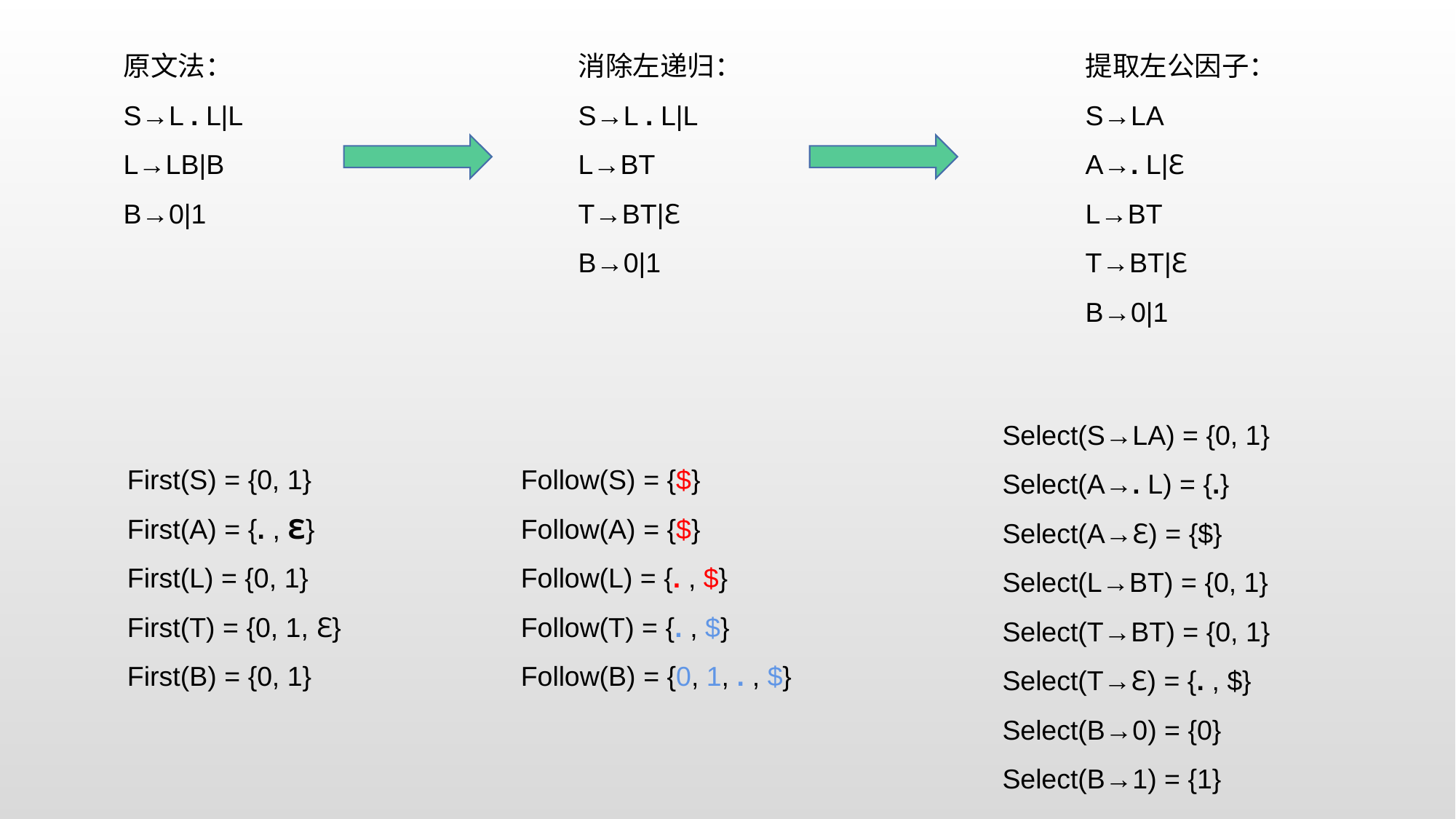

原文法：
S→L . L|L
L→LB|B
B→0|1
消除左递归：
S→L . L|L
L→BT
T→BT|ℇ
B→0|1
提取左公因子：
S→LA
A→. L|ℇ
L→BT
T→BT|ℇ
B→0|1

Select(S→LA) = {0, 1}
Select(A→. L) = {.}
Select(A→ℇ) = {$}
Select(L→BT) = {0, 1}
Select(T→BT) = {0, 1}
Select(T→ℇ) = {. , $}
Select(B→0) = {0}
Select(B→1) = {1}
First(S) = {0, 1}
First(A) = {. , ℇ}
First(L) = {0, 1}
First(T) = {0, 1, ℇ}
First(B) = {0, 1}
Follow(S) = {$}
Follow(A) = {$}
Follow(L) = {. , $}
Follow(T) = {. , $}
Follow(B) = {0, 1, . , $}